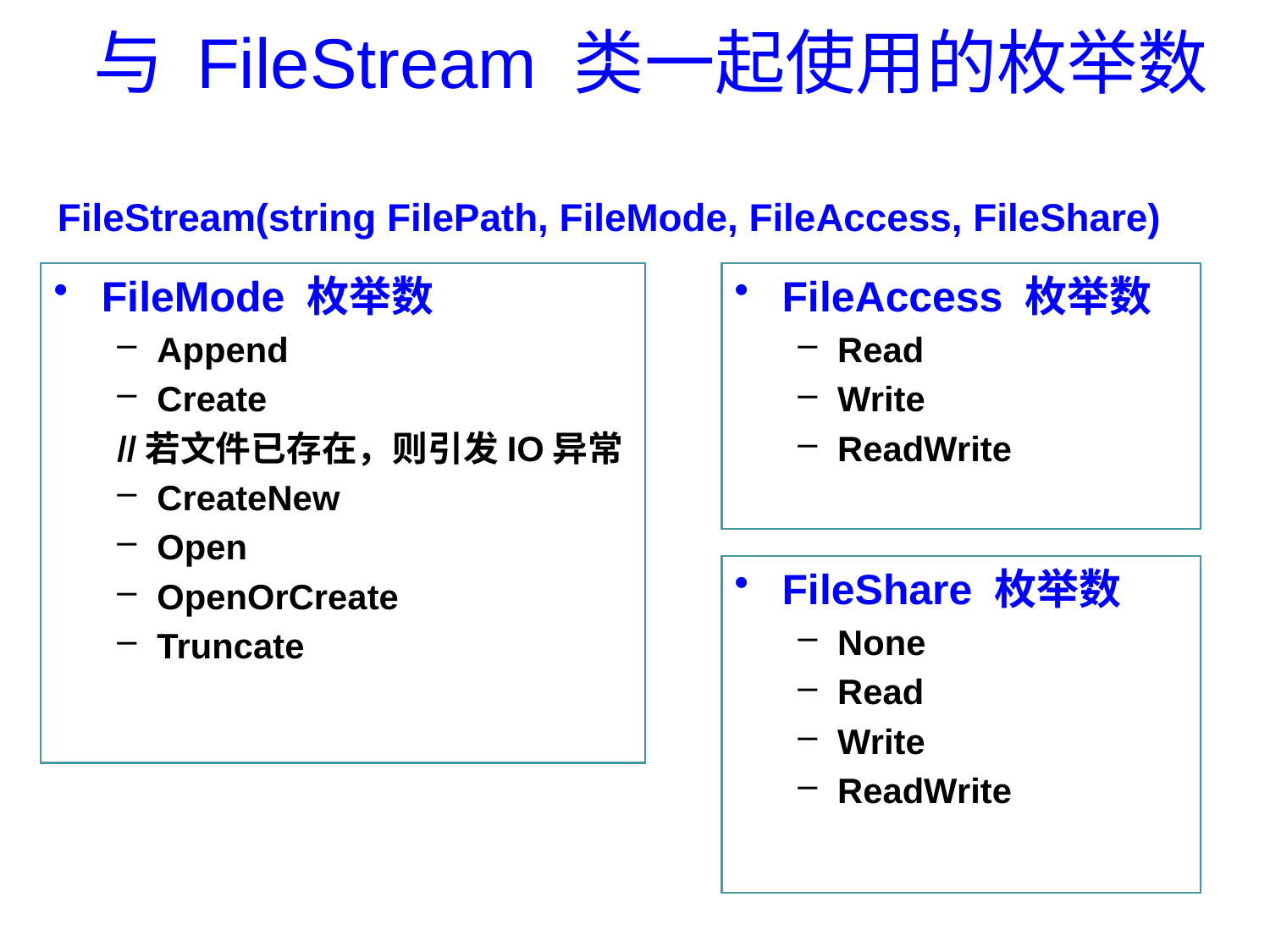

与 FileStream 类一起使用的枚举数
FileStream(string FilePath, FileMode, FileAccess, FileShare)
FileMode 枚举数
Append
Create
//若文件已存在，则引发IO异常
CreateNew
Open
OpenOrCreate
Truncate
FileAccess 枚举数
Read
Write
ReadWrite
FileShare 枚举数
None
Read
Write
ReadWrite